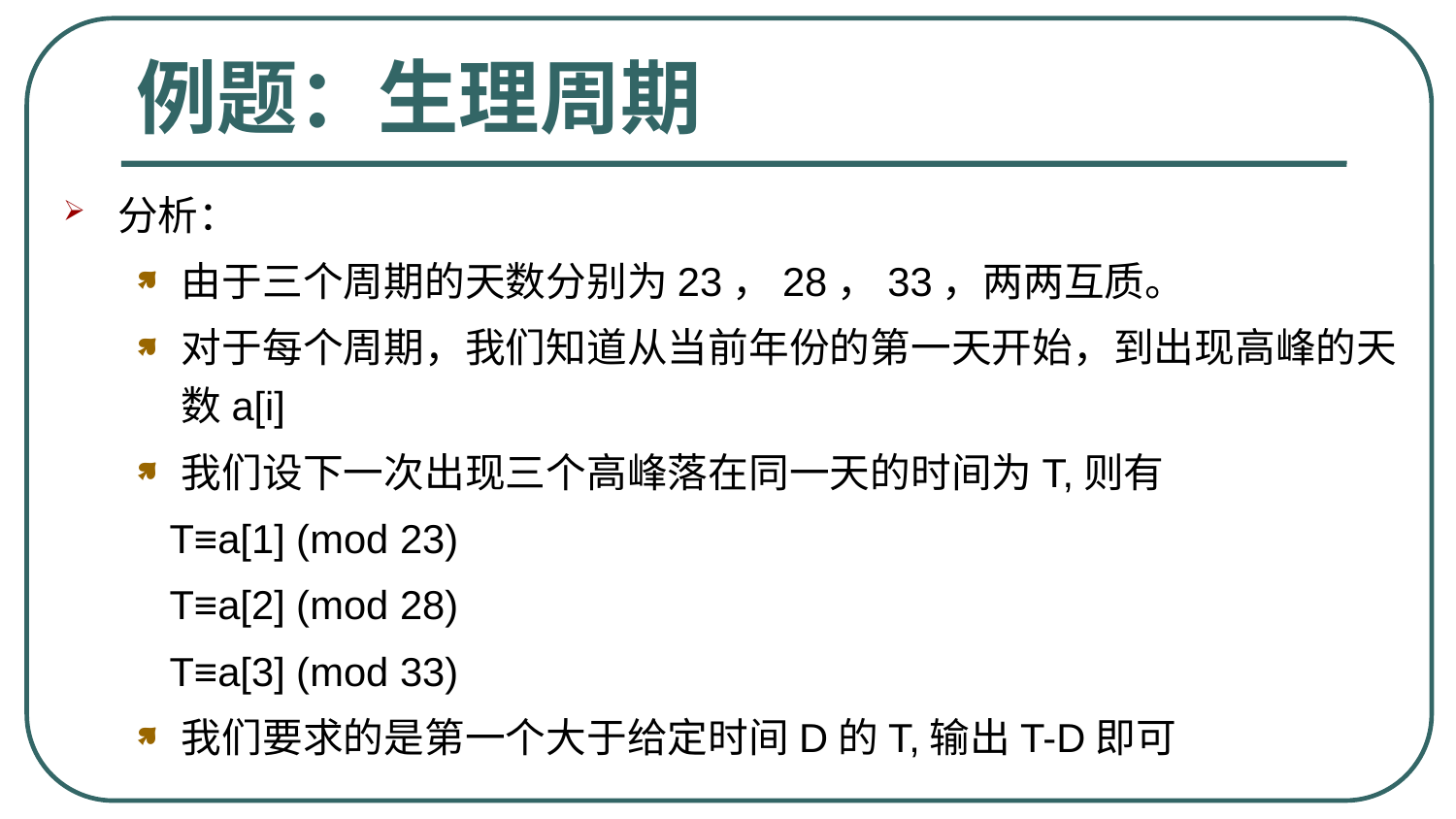

# 例题：生理周期
分析：
由于三个周期的天数分别为23，28，33，两两互质。
对于每个周期，我们知道从当前年份的第一天开始，到出现高峰的天数a[i]
我们设下一次出现三个高峰落在同一天的时间为T,则有
   T≡a[1] (mod 23)
   T≡a[2] (mod 28)
   T≡a[3] (mod 33)
我们要求的是第一个大于给定时间D的T,输出T-D即可